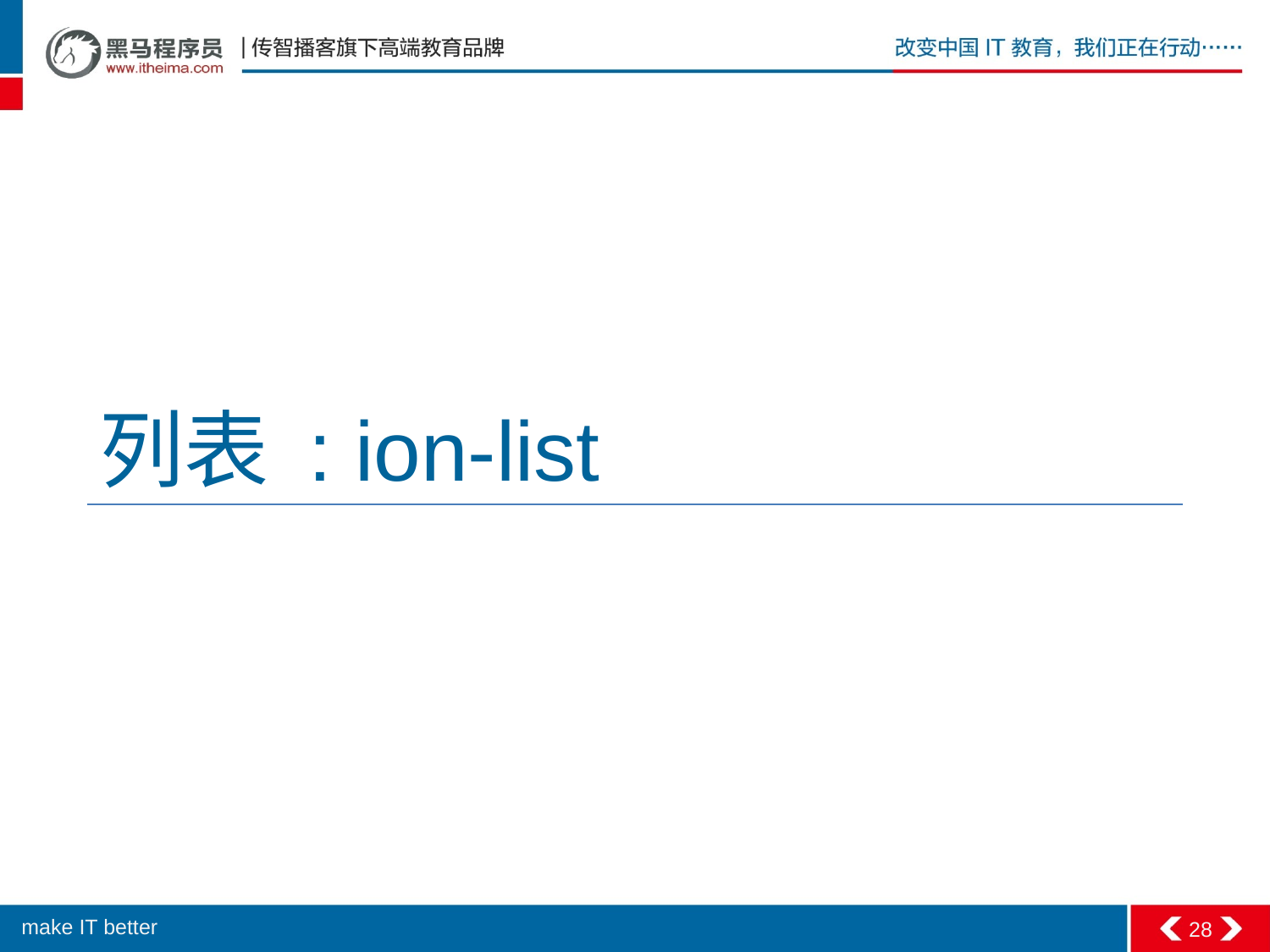

# 列表 : ion-list

28

make IT better